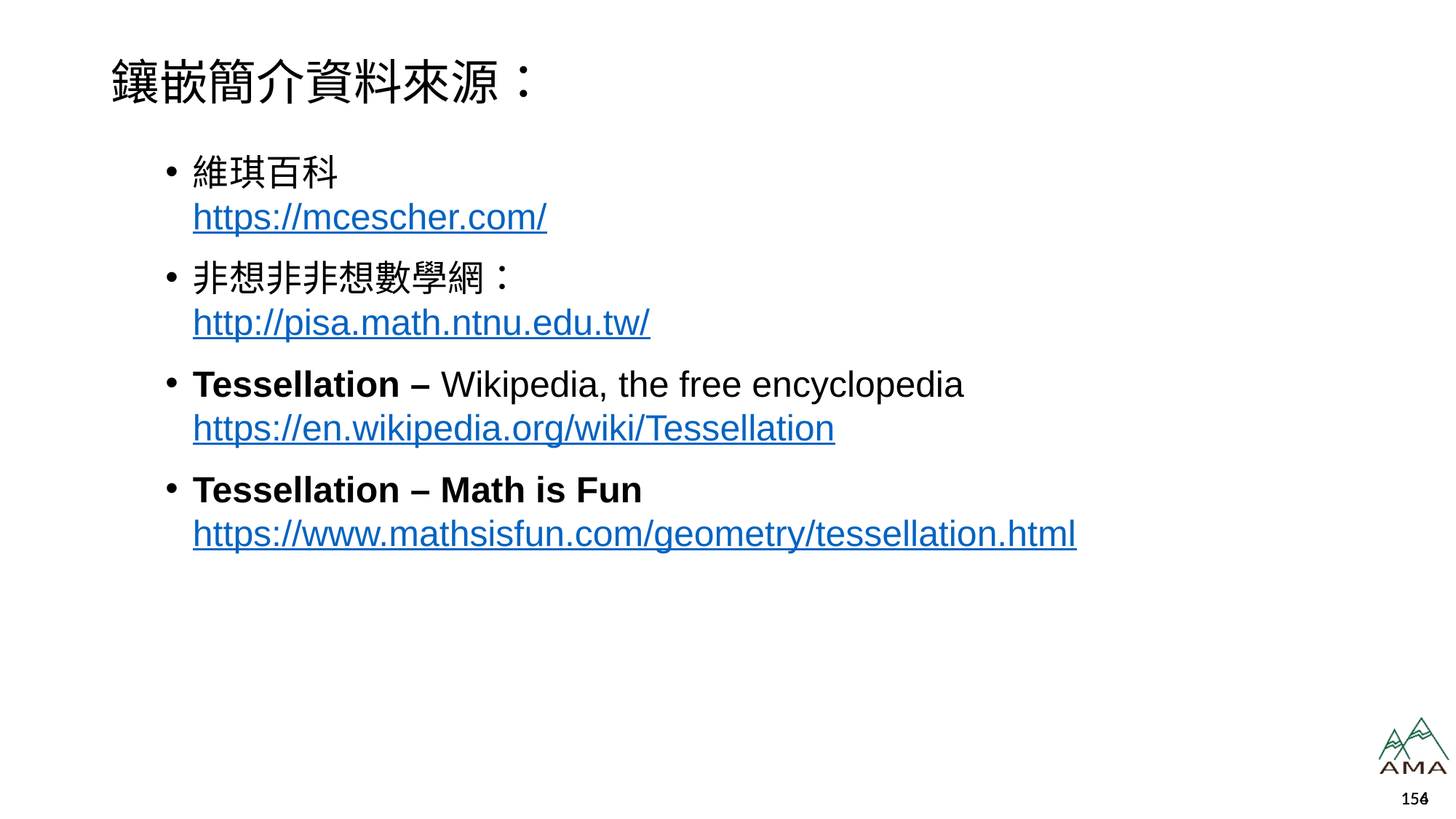

# 鑲嵌簡介資料來源：
維琪百科
https://mcescher.com/
非想非非想數學網：
http://pisa.math.ntnu.edu.tw/
Tessellation – Wikipedia, the free encyclopedia
https://en.wikipedia.org/wiki/Tessellation
Tessellation – Math is Fun
https://www.mathsisfun.com/geometry/tessellation.html

154
156